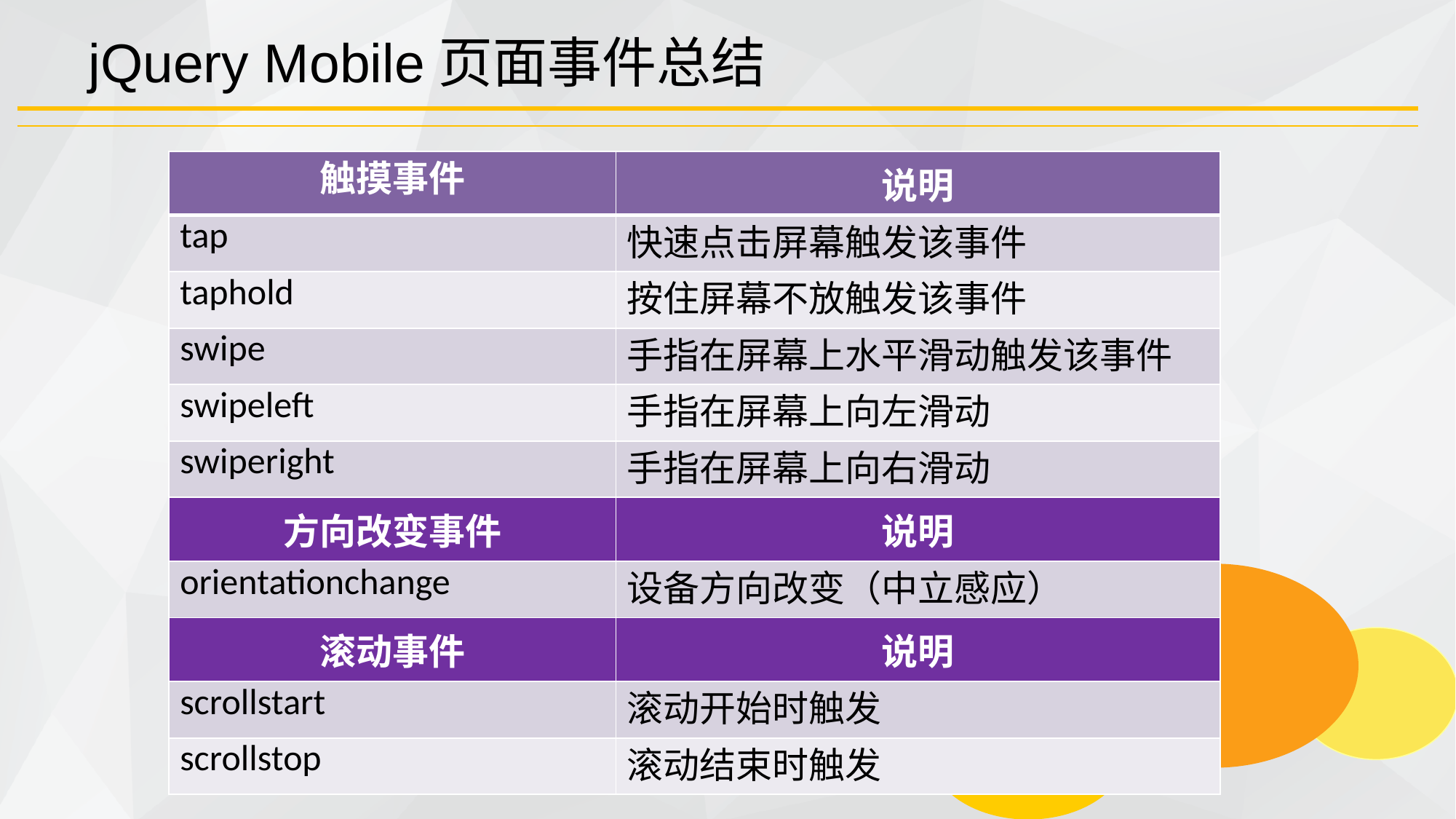

# jQuery Mobile页面事件总结
| 触摸事件 | 说明 |
| --- | --- |
| tap | 快速点击屏幕触发该事件 |
| taphold | 按住屏幕不放触发该事件 |
| swipe | 手指在屏幕上水平滑动触发该事件 |
| swipeleft | 手指在屏幕上向左滑动 |
| swiperight | 手指在屏幕上向右滑动 |
| 方向改变事件 | 说明 |
| orientationchange | 设备方向改变（中立感应） |
| 滚动事件 | 说明 |
| scrollstart | 滚动开始时触发 |
| scrollstop | 滚动结束时触发 |